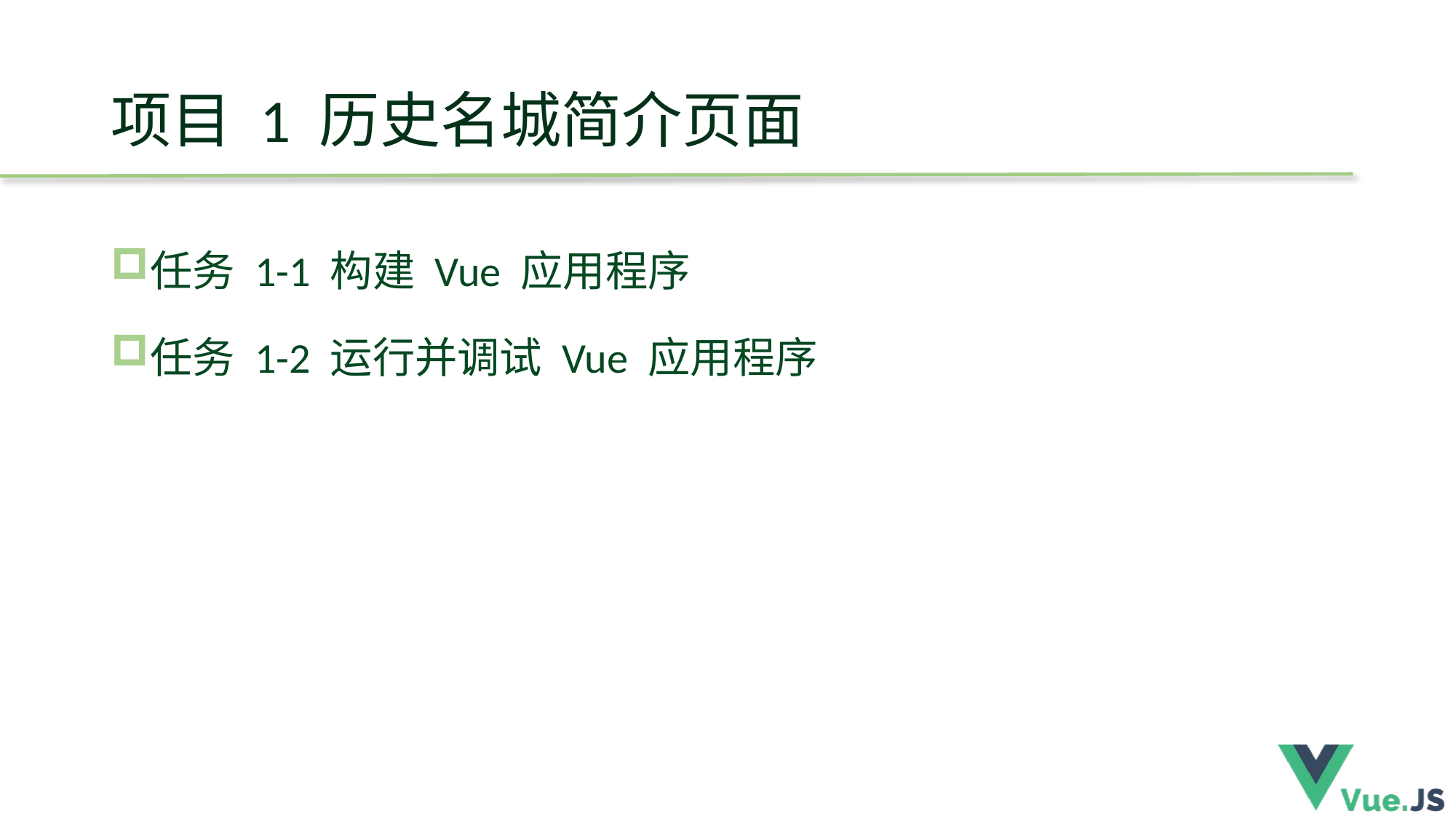

# 项目 1 历史名城简介页面
任务 1-1 构建 Vue 应用程序
任务 1-2 运行并调试 Vue 应用程序